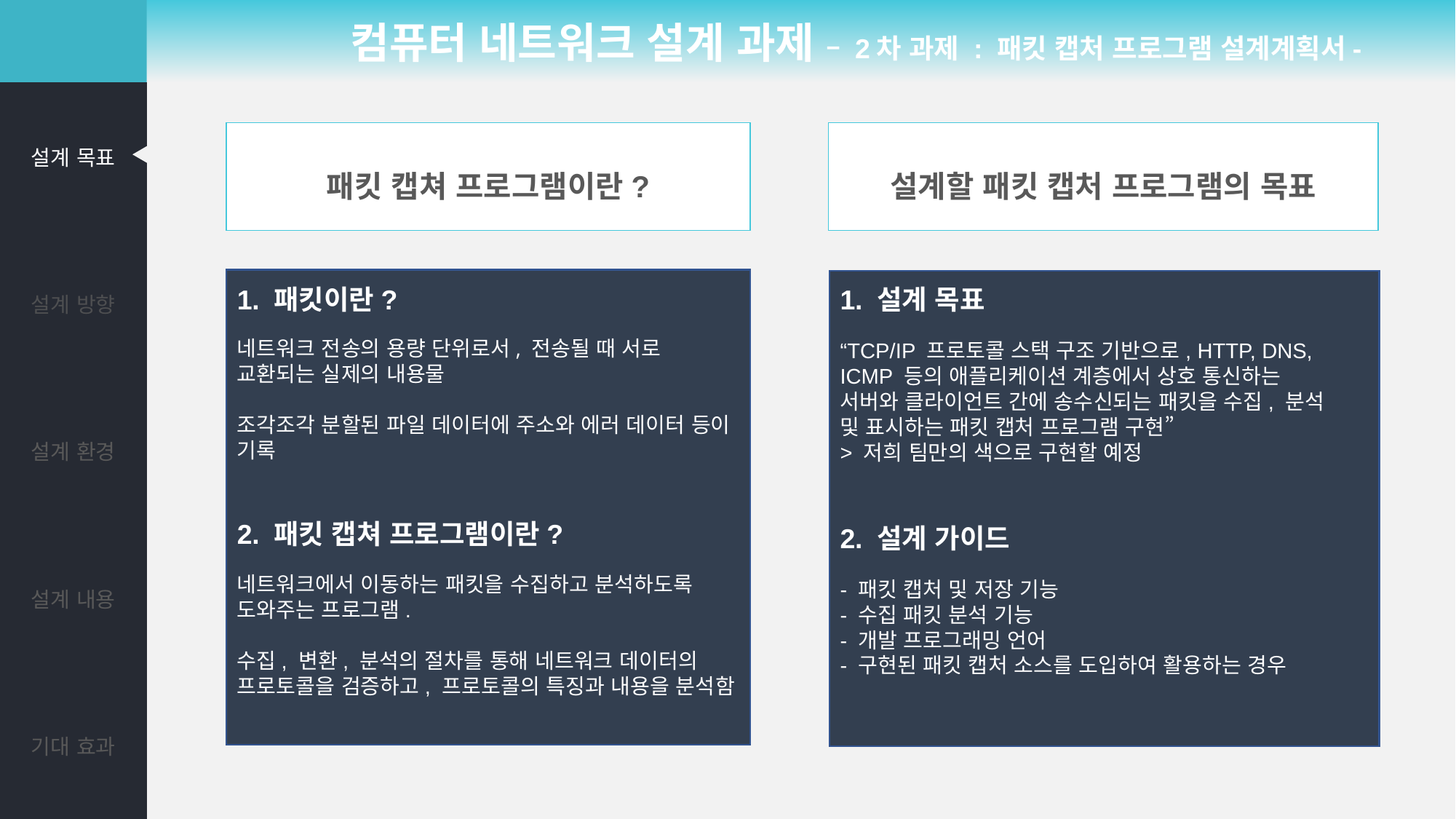

컴퓨터 네트워크 설계 과제 – 2차 과제 : 패킷 캡처 프로그램 설계계획서-
| 설계 목표 |
| --- |
| 설계 방향 |
| 설계 환경 |
| 설계 내용 |
| 기대 효과 |
패킷 캡쳐 프로그램이란?
설계할 패킷 캡처 프로그램의 목표

1. 패킷이란?

네트워크 전송의 용량 단위로서, 전송될 때 서로 교환되는 실제의 내용물

조각조각 분할된 파일 데이터에 주소와 에러 데이터 등이 기록
1. 설계 목표

“TCP/IP 프로토콜 스택 구조 기반으로, HTTP, DNS, ICMP 등의 애플리케이션 계층에서 상호 통신하는 서버와 클라이언트 간에 송수신되는 패킷을 수집, 분석 및 표시하는 패킷 캡처 프로그램 구현”
> 저희 팀만의 색으로 구현할 예정

2. 패킷 캡쳐 프로그램이란?

네트워크에서 이동하는 패킷을 수집하고 분석하도록 도와주는 프로그램.

수집, 변환, 분석의 절차를 통해 네트워크 데이터의 프로토콜을 검증하고, 프로토콜의 특징과 내용을 분석함
2. 설계 가이드

- 패킷 캡처 및 저장 기능
- 수집 패킷 분석 기능
- 개발 프로그래밍 언어
- 구현된 패킷 캡처 소스를 도입하여 활용하는 경우